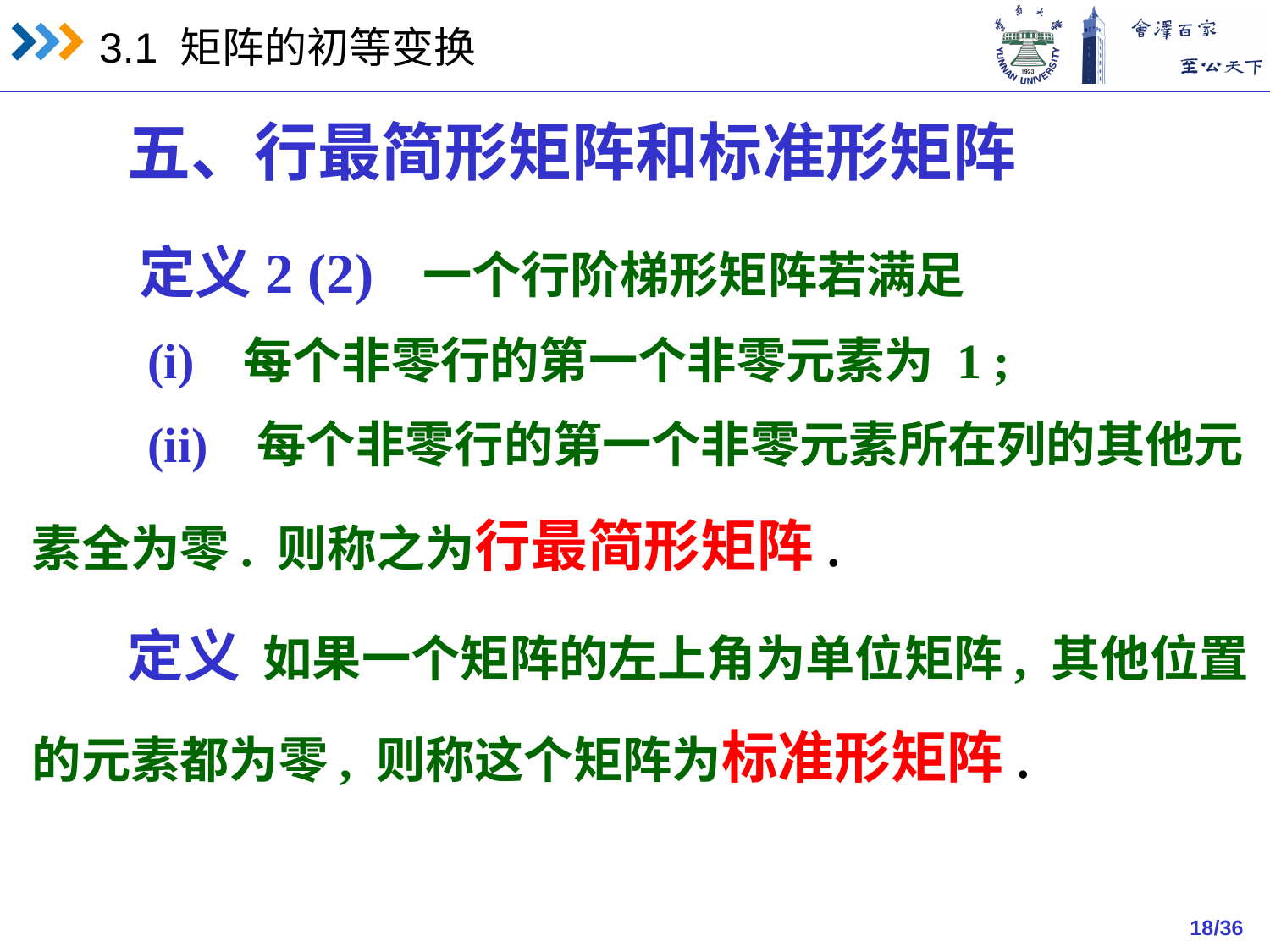

五、行最简形矩阵和标准形矩阵
        定义2 (2)   一个行阶梯形矩阵若满足
         (i)   每个非零行的第一个非零元素为 1 ;
         (ii)   每个非零行的第一个非零元素所在列的其他元
素全为零. 则称之为行最简形矩阵.
定义  如果一个矩阵的左上角为单位矩阵, 其他位置
的元素都为零, 则称这个矩阵为标准形矩阵.